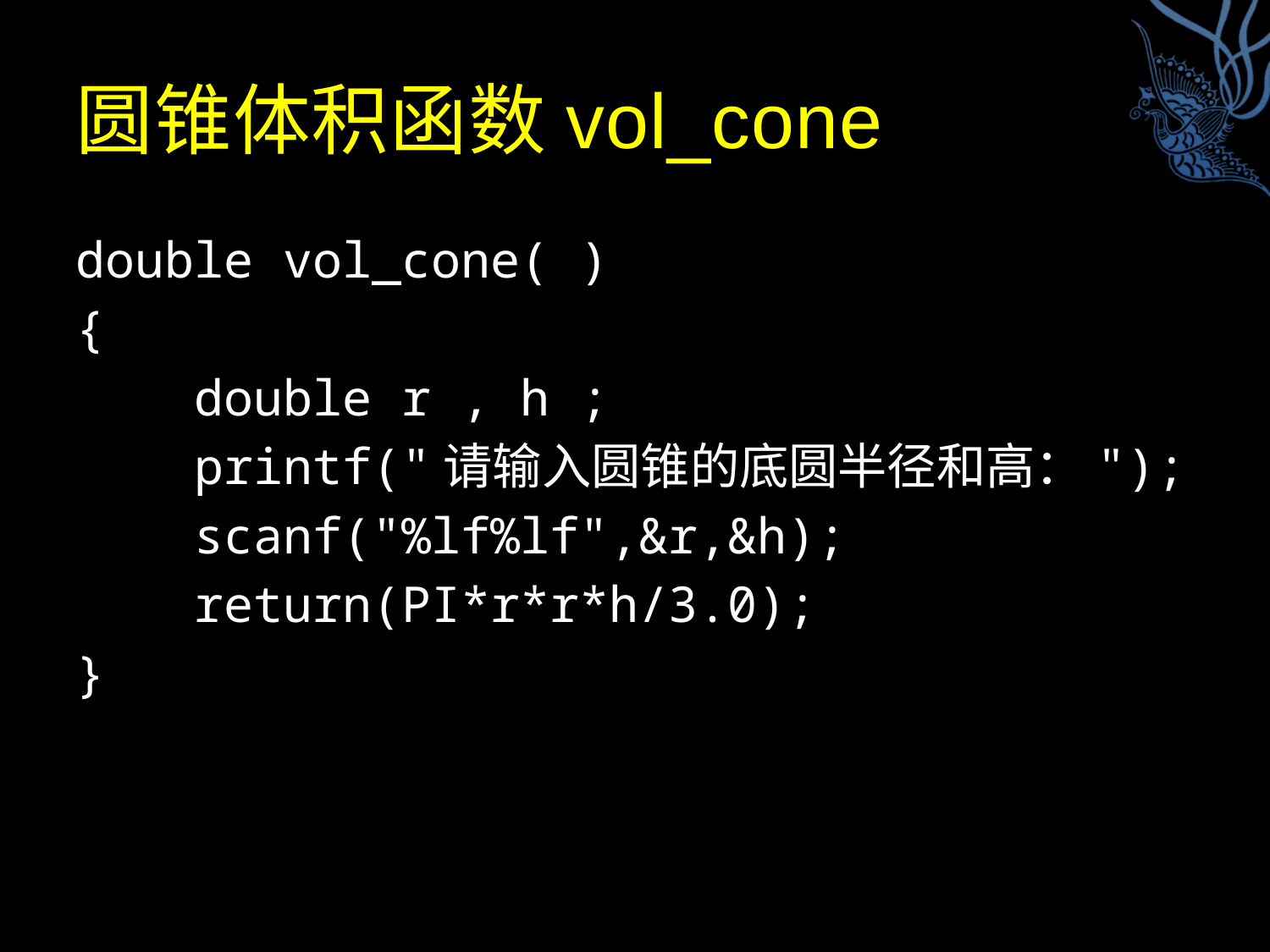

# 圆锥体积函数vol_cone
double vol_cone( )
{
    double r , h ;
    printf("请输入圆锥的底圆半径和高：");
    scanf("%lf%lf",&r,&h);
    return(PI*r*r*h/3.0);
}